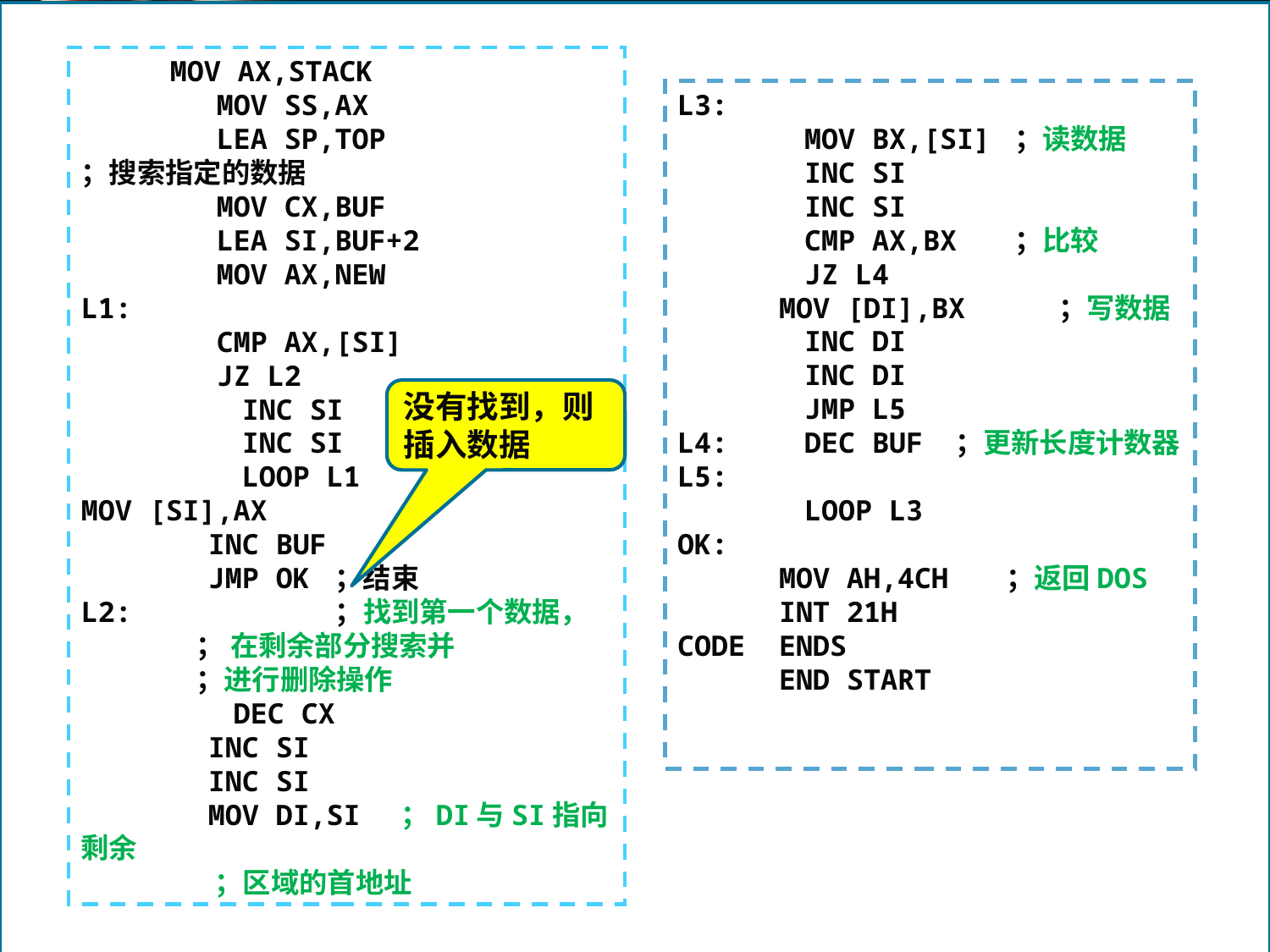

# 循环程序的设计
               MOV AX,STACK
        MOV SS,AX
        LEA SP,TOP
；搜索指定的数据
        MOV CX,BUF
        LEA SI,BUF+2
        MOV AX,NEW
L1:
        CMP AX,[SI]
        JZ L2
	  INC SI
	  INC SI
	  LOOP L1
MOV [SI],AX
	INC BUF
	JMP OK	；结束
L2: 		；找到第一个数据，
                 ； 在剩余部分搜索并
                 ；进行删除操作
         DEC CX
	INC SI
	INC SI
	MOV DI,SI  ；DI与SI指向剩余
                    ；区域的首地址
L3:
	MOV BX,[SI] ；读数据
	INC SI
	INC SI
	CMP AX,BX   ；比较
	JZ L4
      MOV [DI],BX	；写数据
	INC DI
	INC DI
	JMP L5
L4:	DEC BUF	 ；更新长度计数器
L5:
	LOOP L3
OK:
      MOV AH,4CH   ；返回DOS
      INT 21H
CODE  ENDS
      END START

没有找到，则插入数据